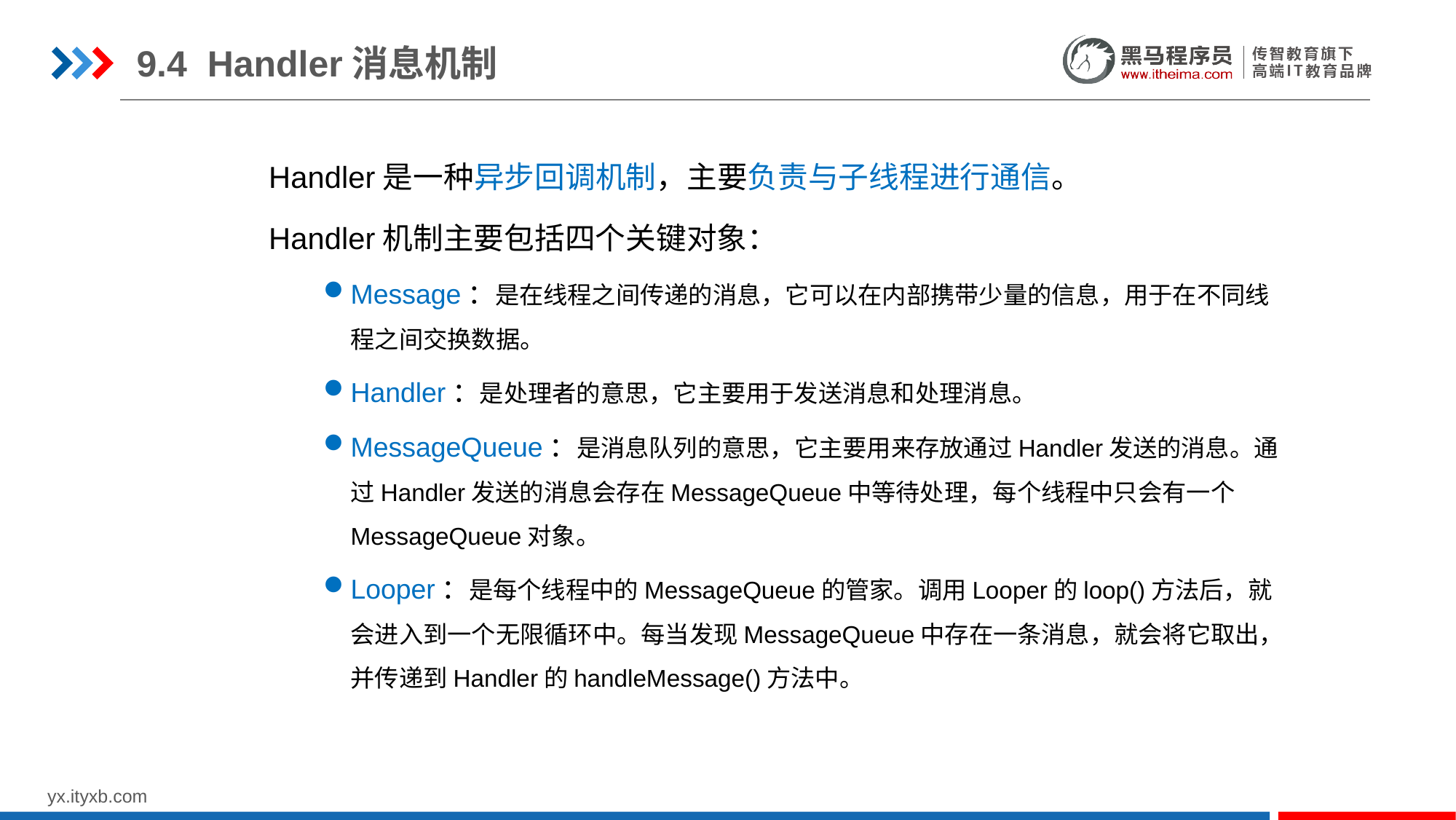

9.4  Handler消息机制
Handler是一种异步回调机制，主要负责与子线程进行通信。
Handler机制主要包括四个关键对象：
Message：是在线程之间传递的消息，它可以在内部携带少量的信息，用于在不同线程之间交换数据。
Handler：是处理者的意思，它主要用于发送消息和处理消息。
MessageQueue：是消息队列的意思，它主要用来存放通过Handler发送的消息。通过Handler发送的消息会存在MessageQueue中等待处理，每个线程中只会有一个MessageQueue对象。
Looper：是每个线程中的MessageQueue的管家。调用Looper的loop()方法后，就会进入到一个无限循环中。每当发现MessageQueue中存在一条消息，就会将它取出，并传递到Handler的handleMessage()方法中。